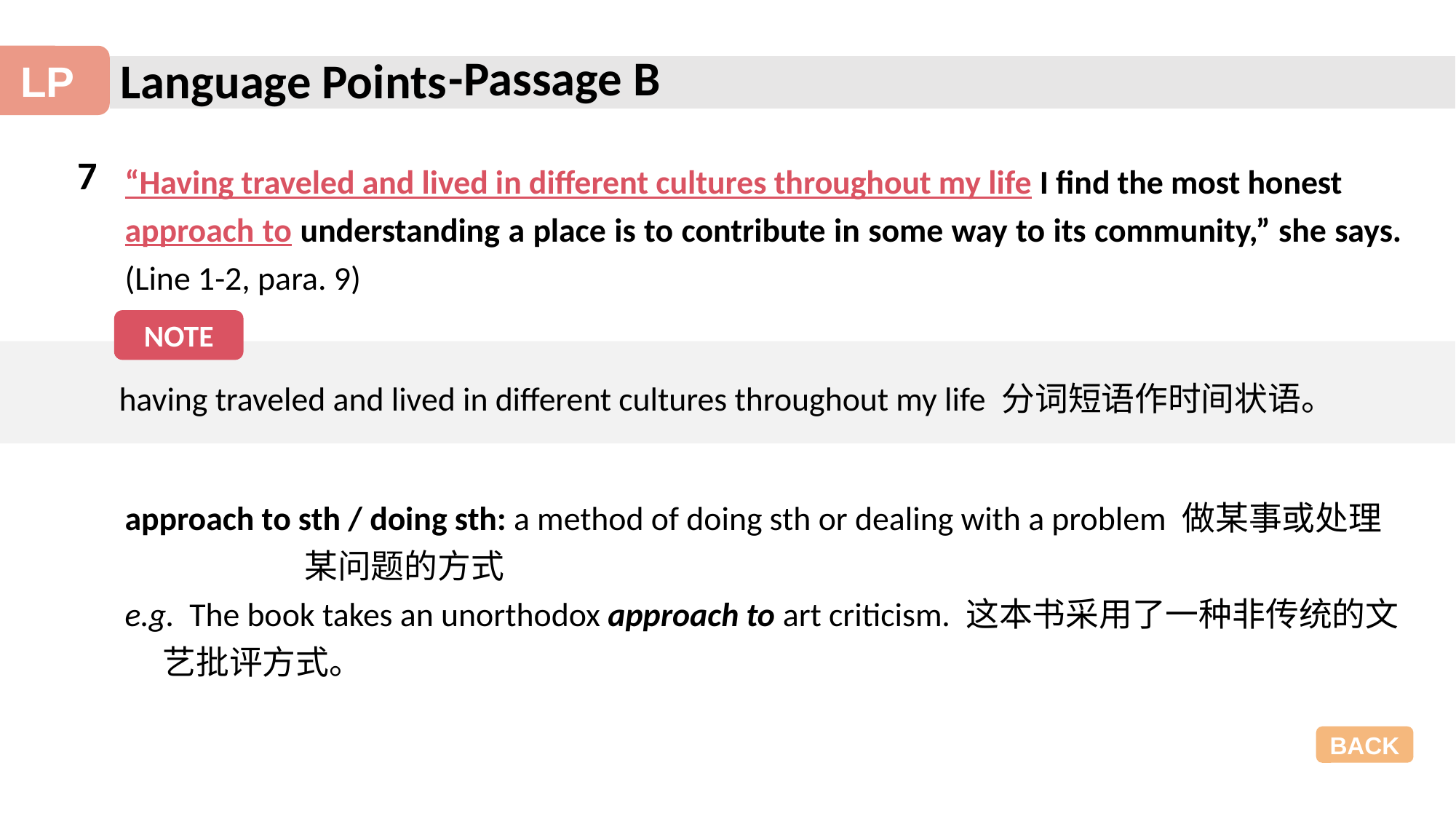

-Passage B
7
“Having traveled and lived in different cultures throughout my life I find the most honest
approach to understanding a place is to contribute in some way to its community,” she says. (Line 1-2, para. 9)

approach to sth / doing sth: a method of doing sth or dealing with a problem 做某事或处理
                       某问题的方式
e.g.  The book takes an unorthodox approach to art criticism. 这本书采用了一种非传统的文
    艺批评方式。
NOTE

 having traveled and lived in different cultures throughout my life 分词短语作时间状语。
BACK